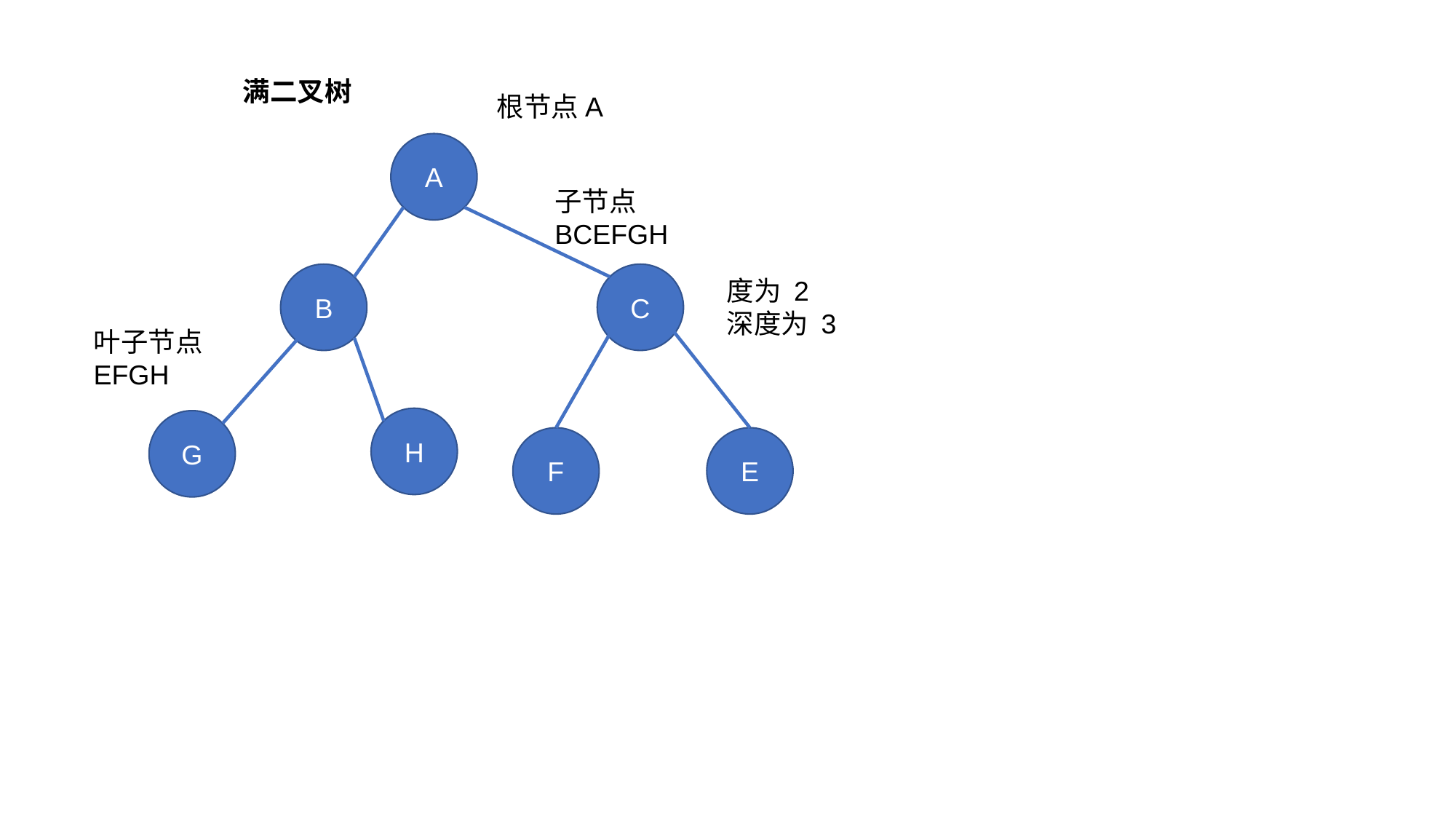

满二叉树
根节点A
A
子节点BCEFGH
B
C
度为 2
深度为 3
叶子节点EFGH
H
G
F
E